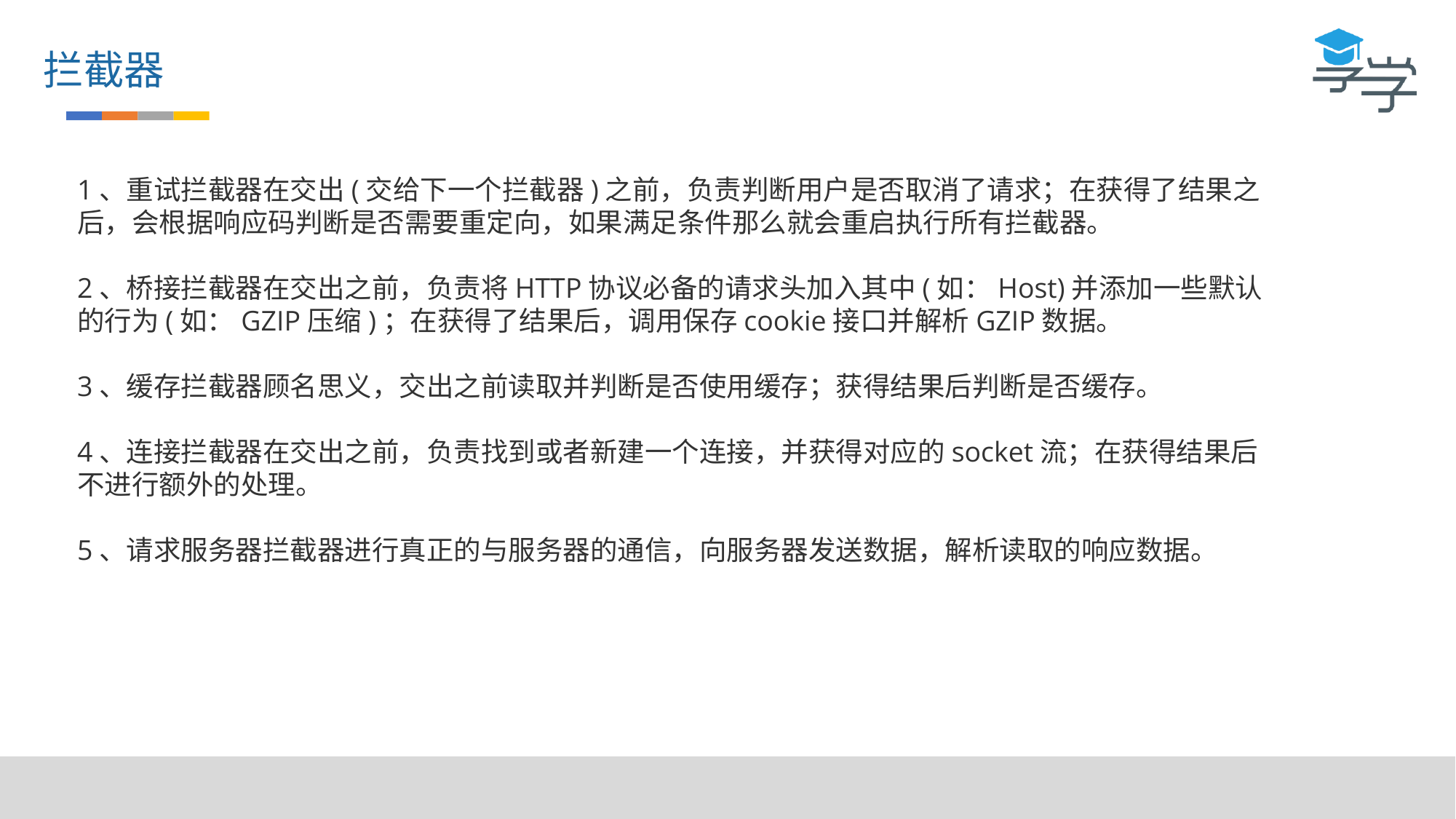

拦截器

1、重试拦截器在交出(交给下一个拦截器)之前，负责判断用户是否取消了请求；在获得了结果之后，会根据响应码判断是否需要重定向，如果满足条件那么就会重启执行所有拦截器。

2、桥接拦截器在交出之前，负责将HTTP协议必备的请求头加入其中(如：Host)并添加一些默认的行为(如：GZIP压缩)；在获得了结果后，调用保存cookie接口并解析GZIP数据。

3、缓存拦截器顾名思义，交出之前读取并判断是否使用缓存；获得结果后判断是否缓存。

4、连接拦截器在交出之前，负责找到或者新建一个连接，并获得对应的socket流；在获得结果后不进行额外的处理。

5、请求服务器拦截器进行真正的与服务器的通信，向服务器发送数据，解析读取的响应数据。